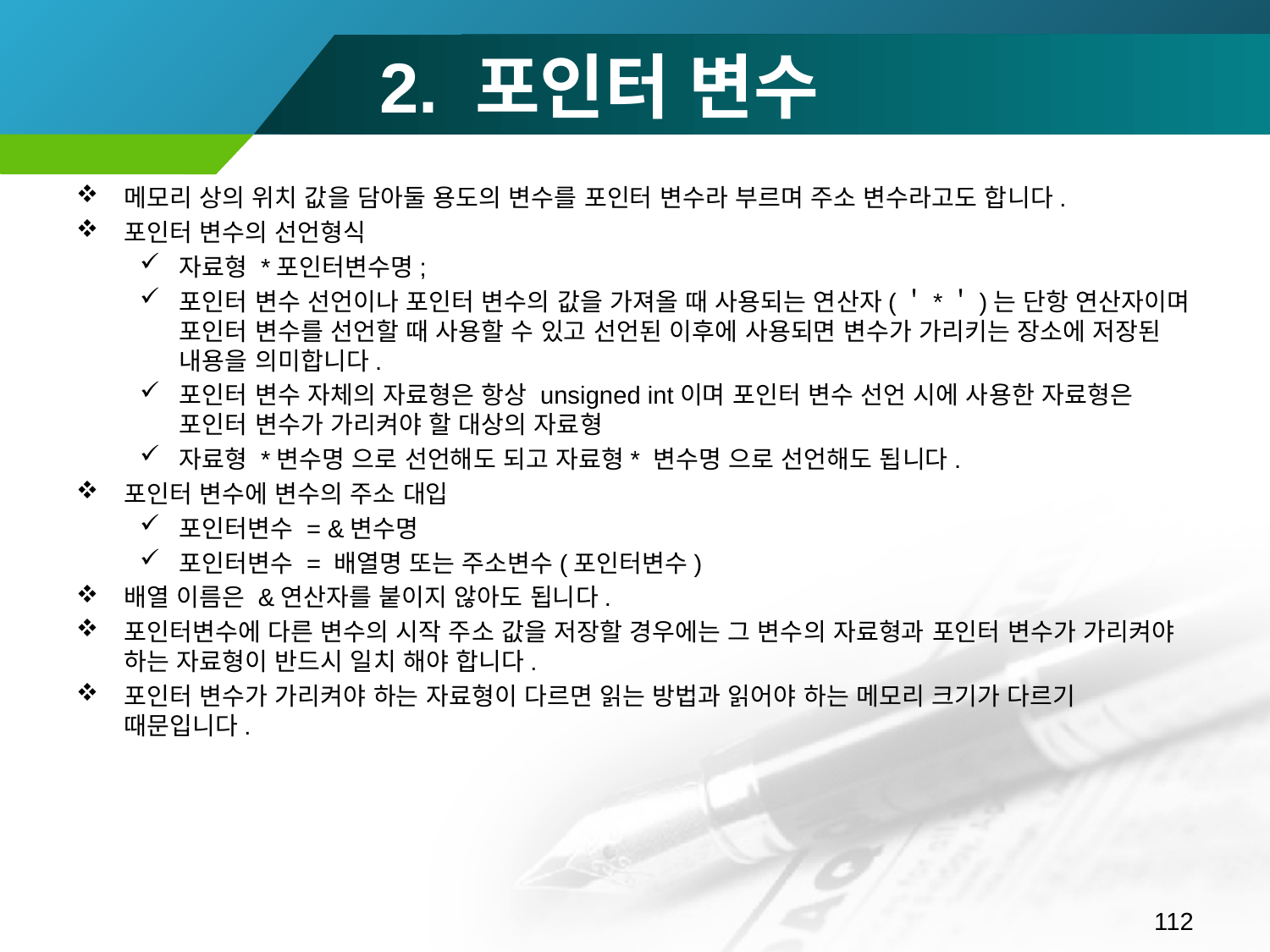

# 2. 포인터 변수
메모리 상의 위치 값을 담아둘 용도의 변수를 포인터 변수라 부르며 주소 변수라고도 합니다.
포인터 변수의 선언형식
자료형 *포인터변수명;
포인터 변수 선언이나 포인터 변수의 값을 가져올 때 사용되는 연산자(＇*＇)는 단항 연산자이며 포인터 변수를 선언할 때 사용할 수 있고 선언된 이후에 사용되면 변수가 가리키는 장소에 저장된 내용을 의미합니다.
포인터 변수 자체의 자료형은 항상 unsigned int이며 포인터 변수 선언 시에 사용한 자료형은 포인터 변수가 가리켜야 할 대상의 자료형
자료형 *변수명 으로 선언해도 되고 자료형* 변수명 으로 선언해도 됩니다.
포인터 변수에 변수의 주소 대입
포인터변수 = &변수명
포인터변수 = 배열명 또는 주소변수(포인터변수)
배열 이름은 &연산자를 붙이지 않아도 됩니다.
포인터변수에 다른 변수의 시작 주소 값을 저장할 경우에는 그 변수의 자료형과 포인터 변수가 가리켜야 하는 자료형이 반드시 일치 해야 합니다.
포인터 변수가 가리켜야 하는 자료형이 다르면 읽는 방법과 읽어야 하는 메모리 크기가 다르기 때문입니다.
112